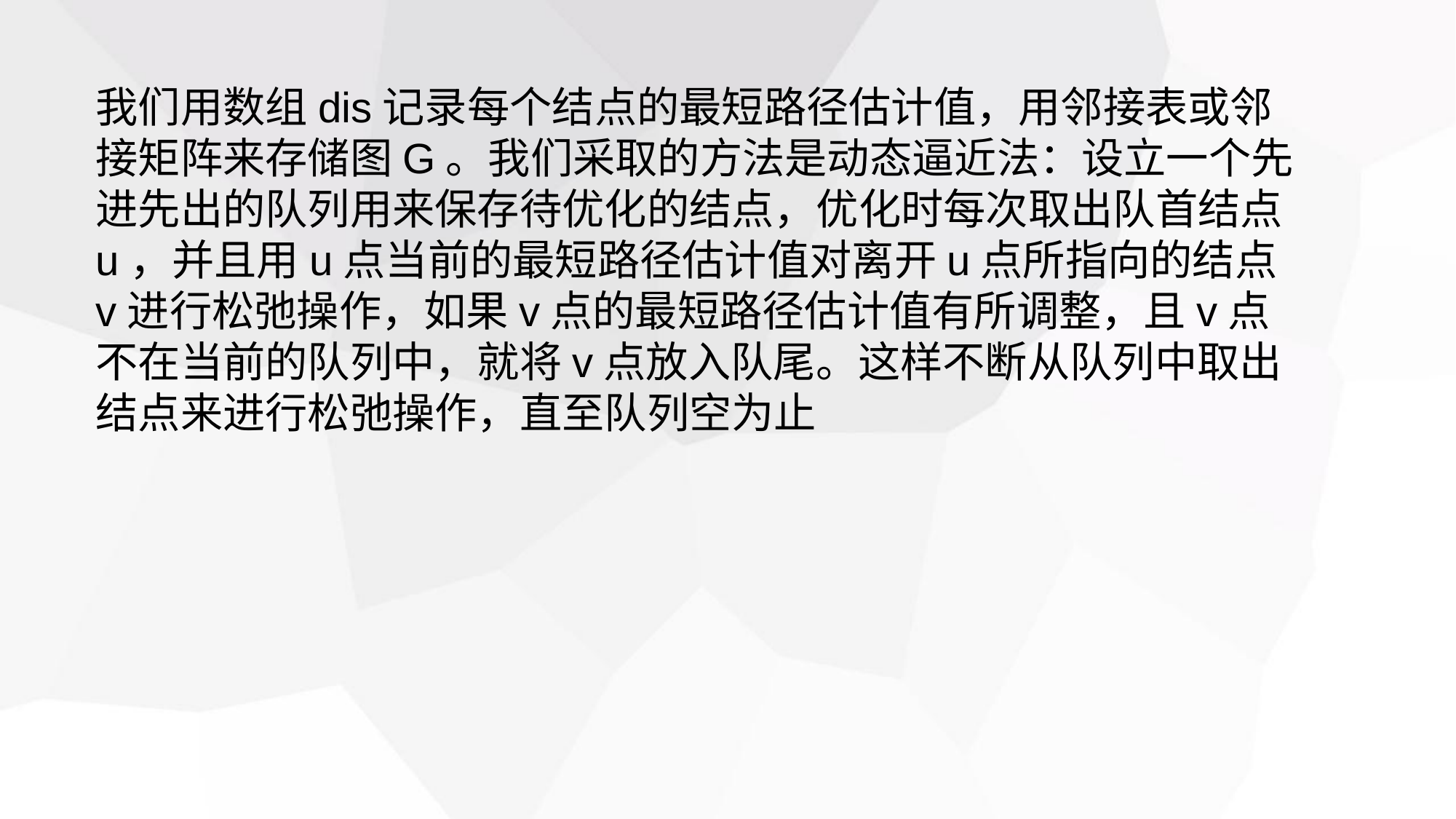

我们用数组dis记录每个结点的最短路径估计值，用邻接表或邻接矩阵来存储图G。我们采取的方法是动态逼近法：设立一个先进先出的队列用来保存待优化的结点，优化时每次取出队首结点u，并且用u点当前的最短路径估计值对离开u点所指向的结点v进行松弛操作，如果v点的最短路径估计值有所调整，且v点不在当前的队列中，就将v点放入队尾。这样不断从队列中取出结点来进行松弛操作，直至队列空为止